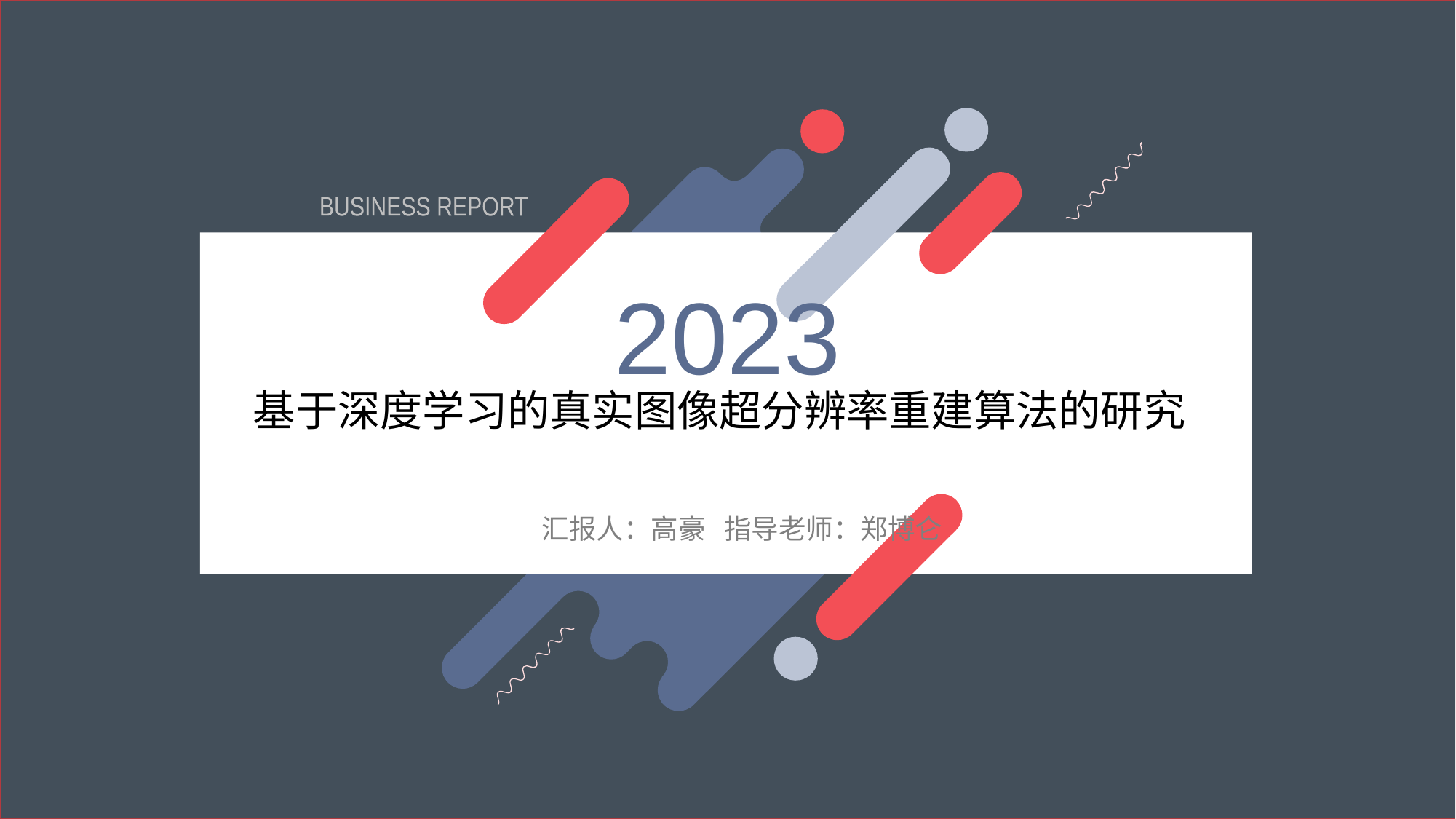

BUSINESS REPORT
2023
# 基于深度学习的真实图像超分辨率重建算法的研究
汇报人：高豪   指导老师：郑博仑